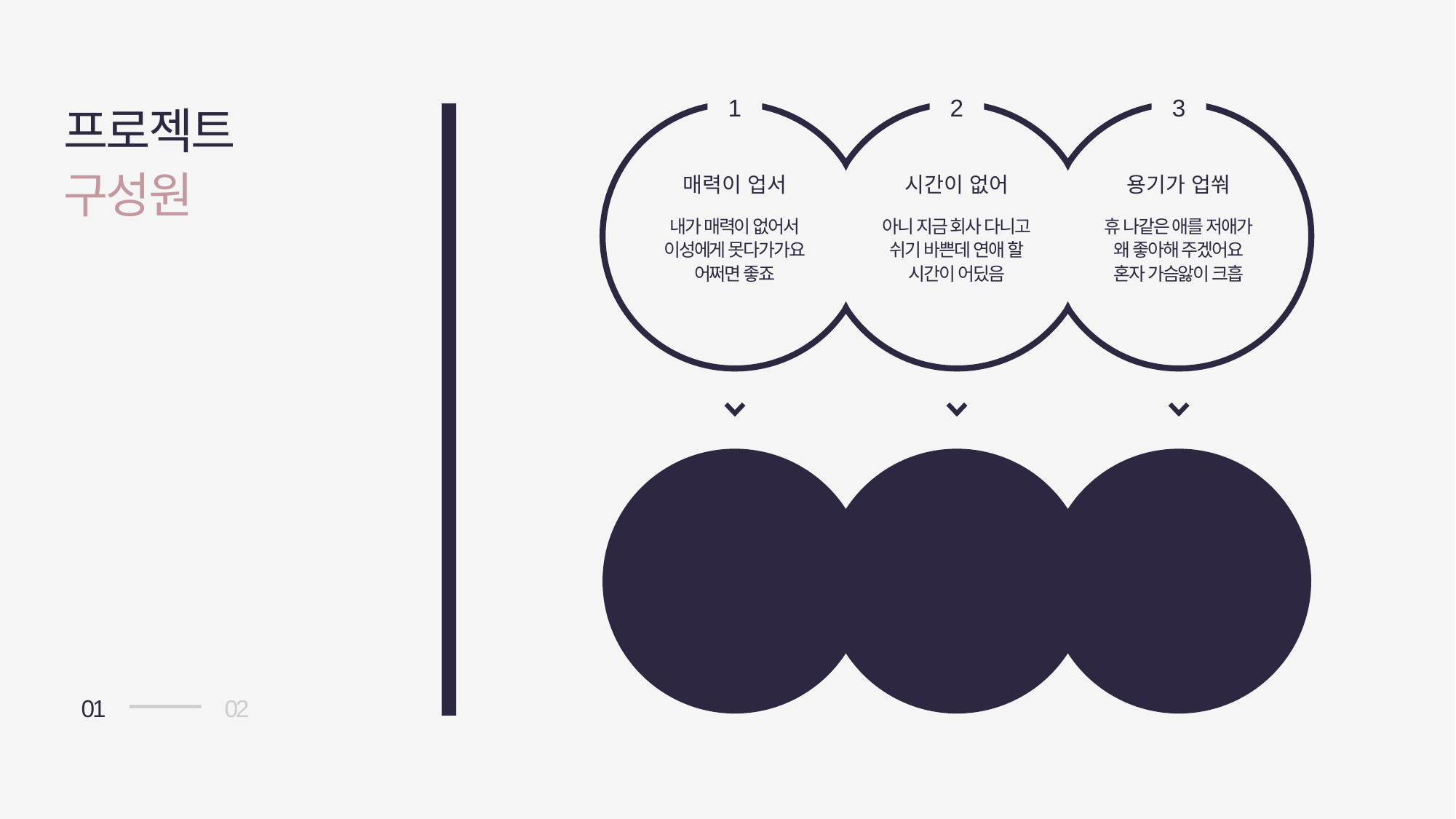

1
2
3
프로젝트
구성원

매력이 업서
시간이 없어
용기가 업쒀
내가 매력이 없어서
이성에게 못다가가요
어쩌면 좋죠
아니 지금 회사 다니고
쉬기 바쁜데 연애 할
시간이 어딨음
휴 나같은 애를 저애가
왜 좋아해 주겠어요
혼자 가슴앓이 크흡

매력을 키워
시간 맨들어
일단 질러봐
어허 이 친구 자괴감이
지하를 뚫고 들어가네
왜구래 그러지마
전쟁통에도 사랑을
하고 결혼을 했는데
말안되는 변명 죽어
노래방에서 소찬휘
티얼스 지르는게 아냐
고백을 질러보라고
01
02